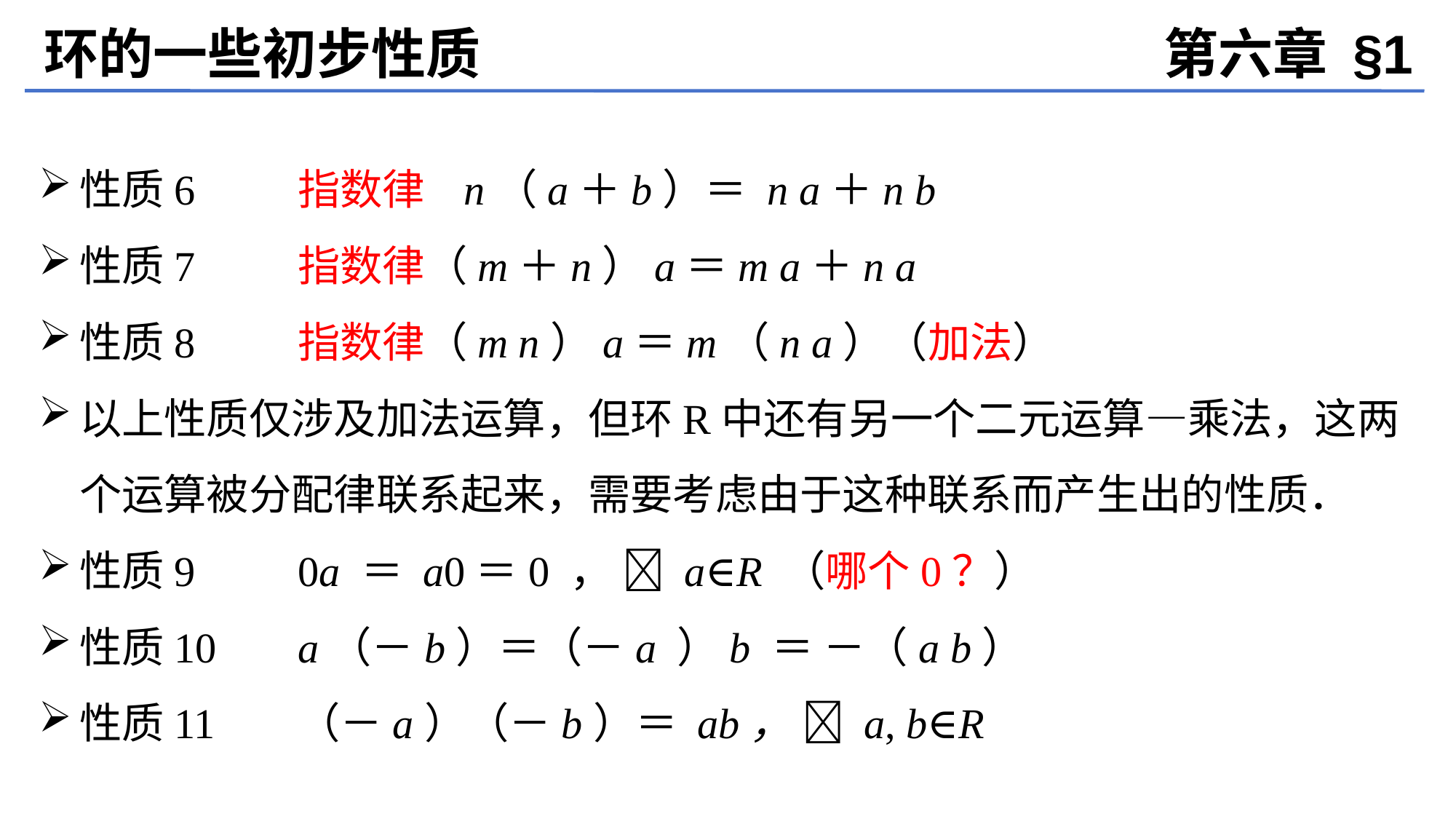

环的一些初步性质
第六章 §1
性质6	指数律   n（a＋b）＝ n a＋n b
性质7	指数律（m＋n）a＝m a＋n a
性质8	指数律（m n）a＝m（n a）（加法）
以上性质仅涉及加法运算，但环R中还有另一个二元运算—乘法，这两个运算被分配律联系起来，需要考虑由于这种联系而产生出的性质．
性质9	0a ＝ a0＝0 ， ∀ a∈R （哪个0？）
性质10	a（－b）＝（－a ）b ＝ －（a b）
性质11	（－a）（－b）＝ ab， ∀ a, b∈R